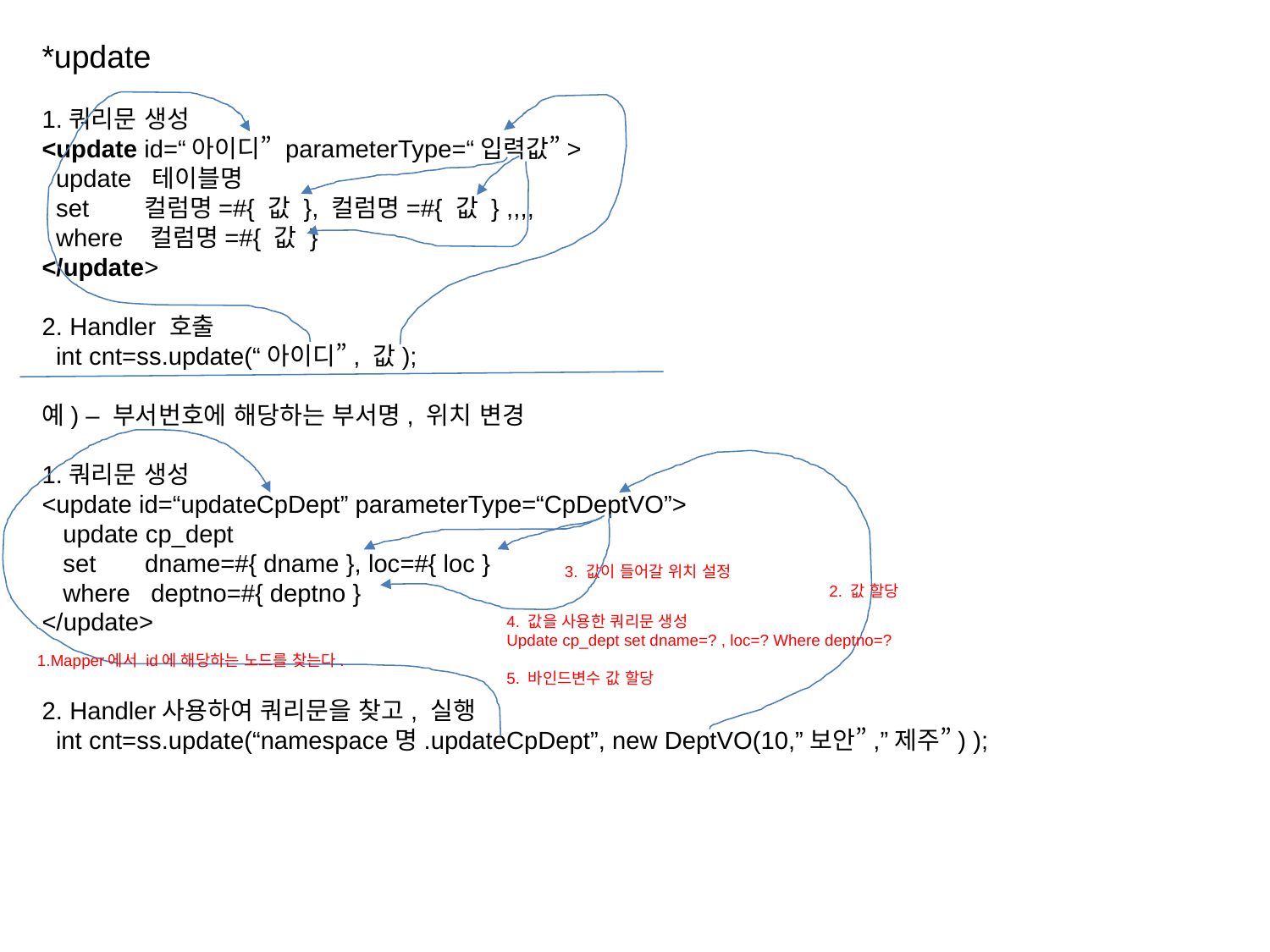

*update

1.쿼리문 생성
<update id=“아이디” parameterType=“입력값”>
  update  테이블명
  set       컬럼명=#{ 값 }, 컬럼명=#{ 값 } ,,,,
  where   컬럼명=#{ 값 }
</update>

2. Handler 호출
  int cnt=ss.update(“아이디”, 값);

예) – 부서번호에 해당하는 부서명, 위치 변경

1.쿼리문 생성
<update id=“updateCpDept” parameterType=“CpDeptVO”>
   update cp_dept
   set       dname=#{ dname }, loc=#{ loc }
   where   deptno=#{ deptno }
</update>

2. Handler사용하여 쿼리문을 찾고, 실행
  int cnt=ss.update(“namespace명.updateCpDept”, new DeptVO(10,”보안”,”제주”) );

3. 값이 들어갈 위치 설정
2. 값 할당
4. 값을 사용한 쿼리문 생성
Update cp_dept set dname=? , loc=? Where deptno=?

5. 바인드변수 값 할당

1.Mapper에서 id에 해당하는 노드를 찾는다.